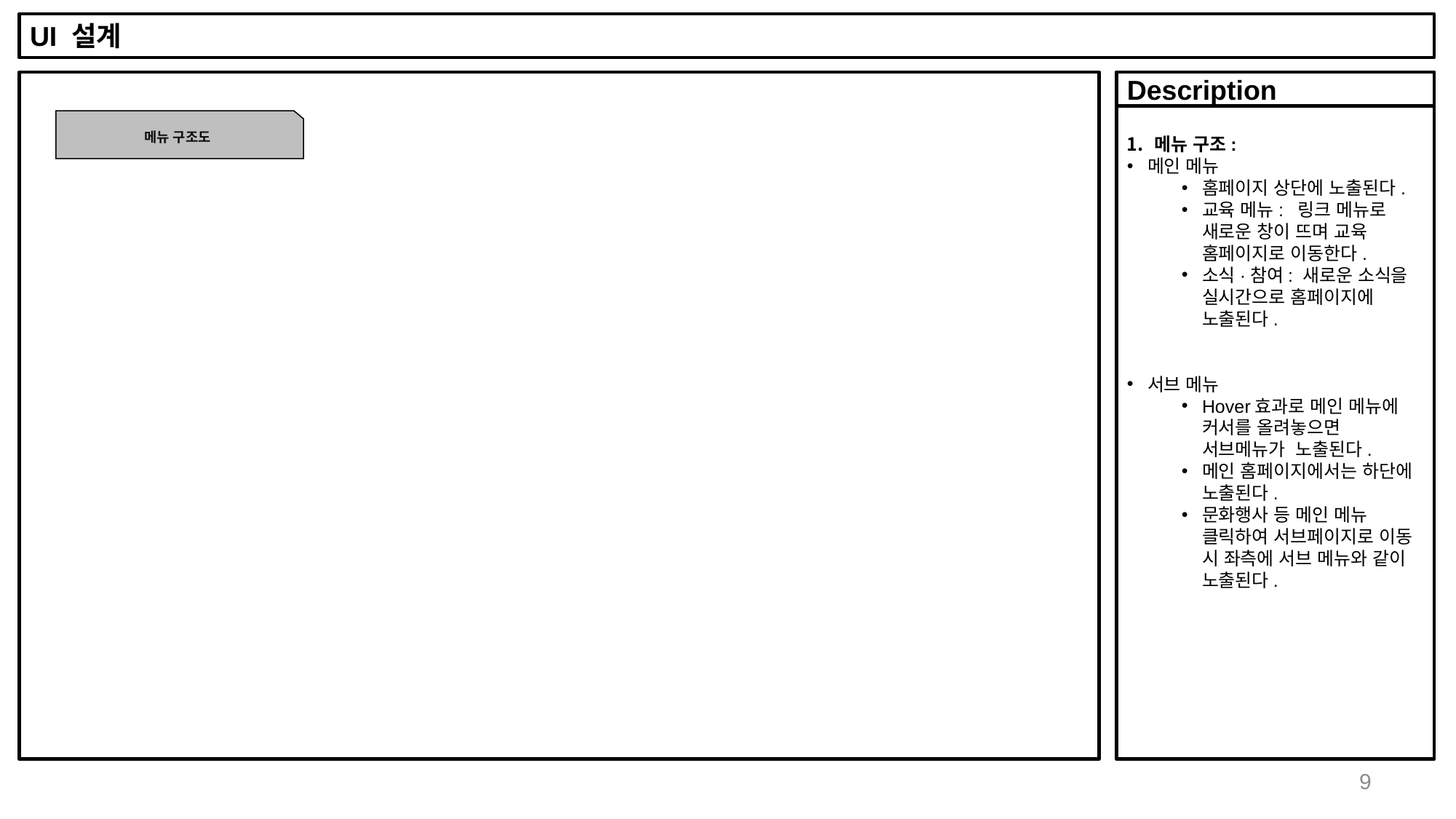

UI 설계

Description
메뉴 구조도
메뉴 구조:
메인 메뉴
홈페이지 상단에 노출된다.
교육 메뉴:  링크 메뉴로 새로운 창이 뜨며 교육 홈페이지로 이동한다.
소식·참여: 새로운 소식을 실시간으로 홈페이지에 노출된다.

서브 메뉴
Hover효과로 메인 메뉴에 커서를 올려놓으면 서브메뉴가  노출된다.
메인 홈페이지에서는 하단에 노출된다.
문화행사 등 메인 메뉴 클릭하여 서브페이지로 이동 시 좌측에 서브 메뉴와 같이 노출된다.
9